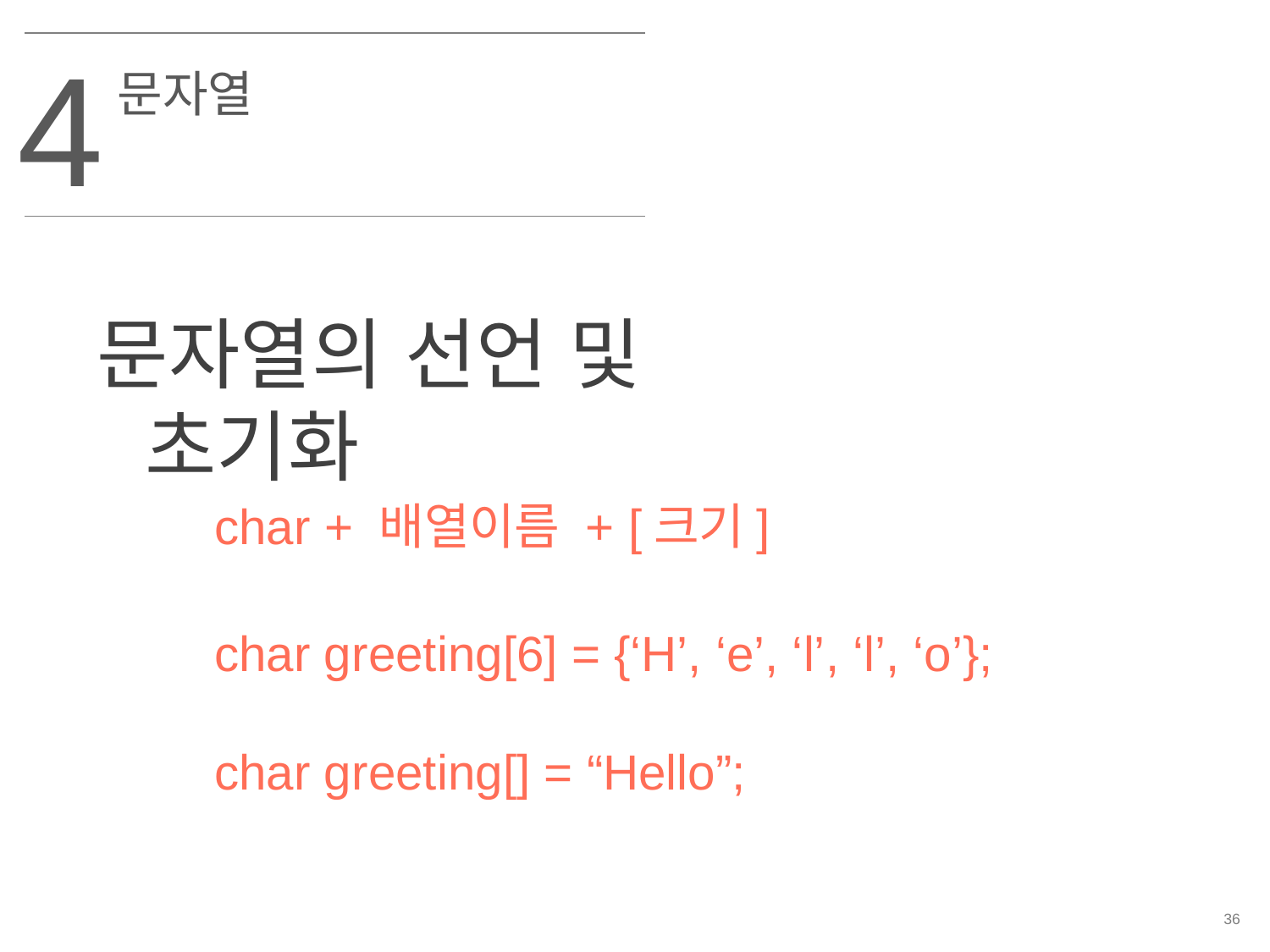

4
문자열
문자열의 선언 및 초기화
char + 배열이름 + [크기]
char greeting[6] = {‘H’, ‘e’, ‘l’, ‘l’, ‘o’};

char greeting[] = “Hello”;